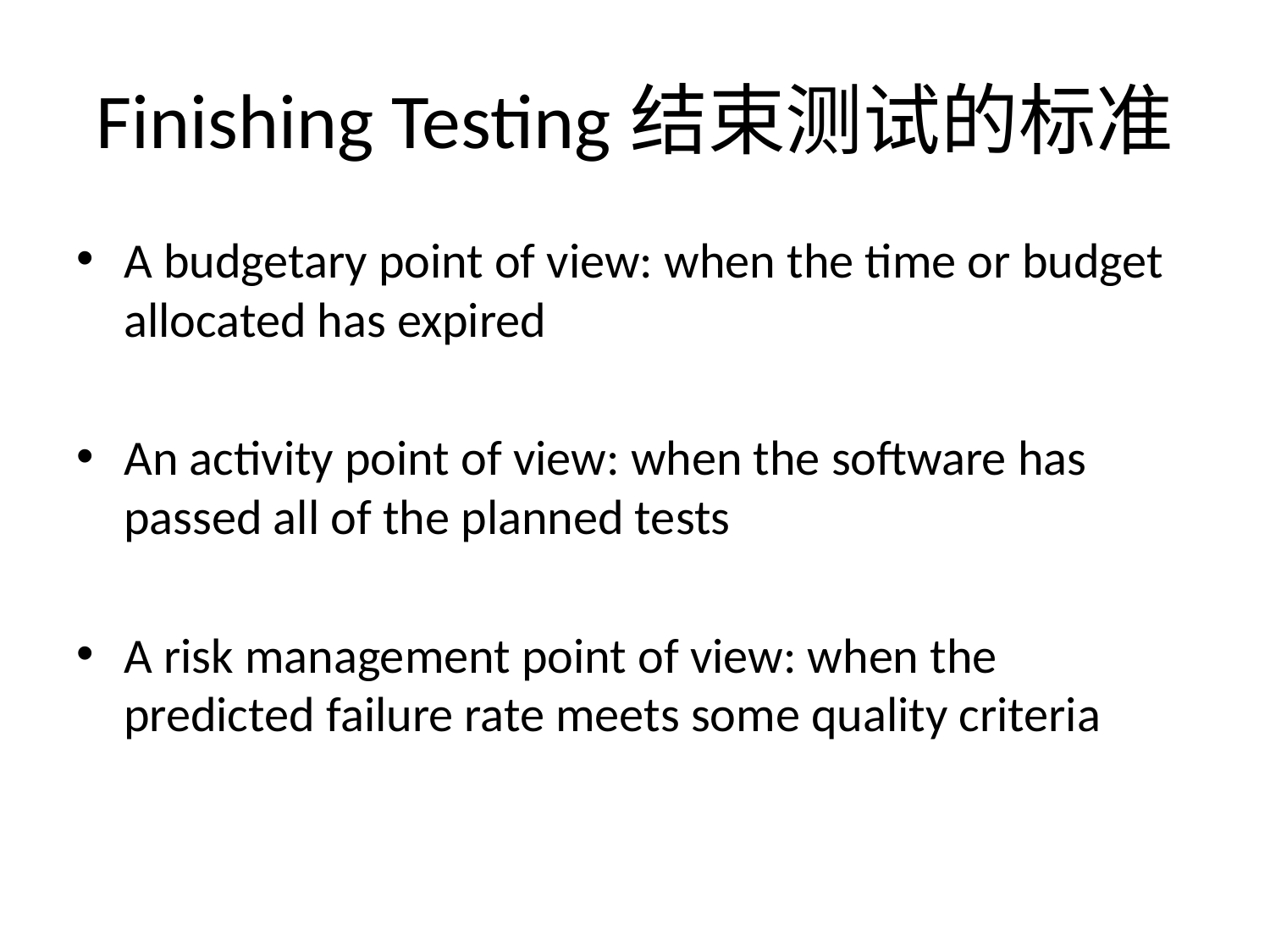

# Finishing Testing结束测试的标准
A budgetary point of view: when the time or budget allocated has expired

An activity point of view: when the software has passed all of the planned tests

A risk management point of view: when the predicted failure rate meets some quality criteria